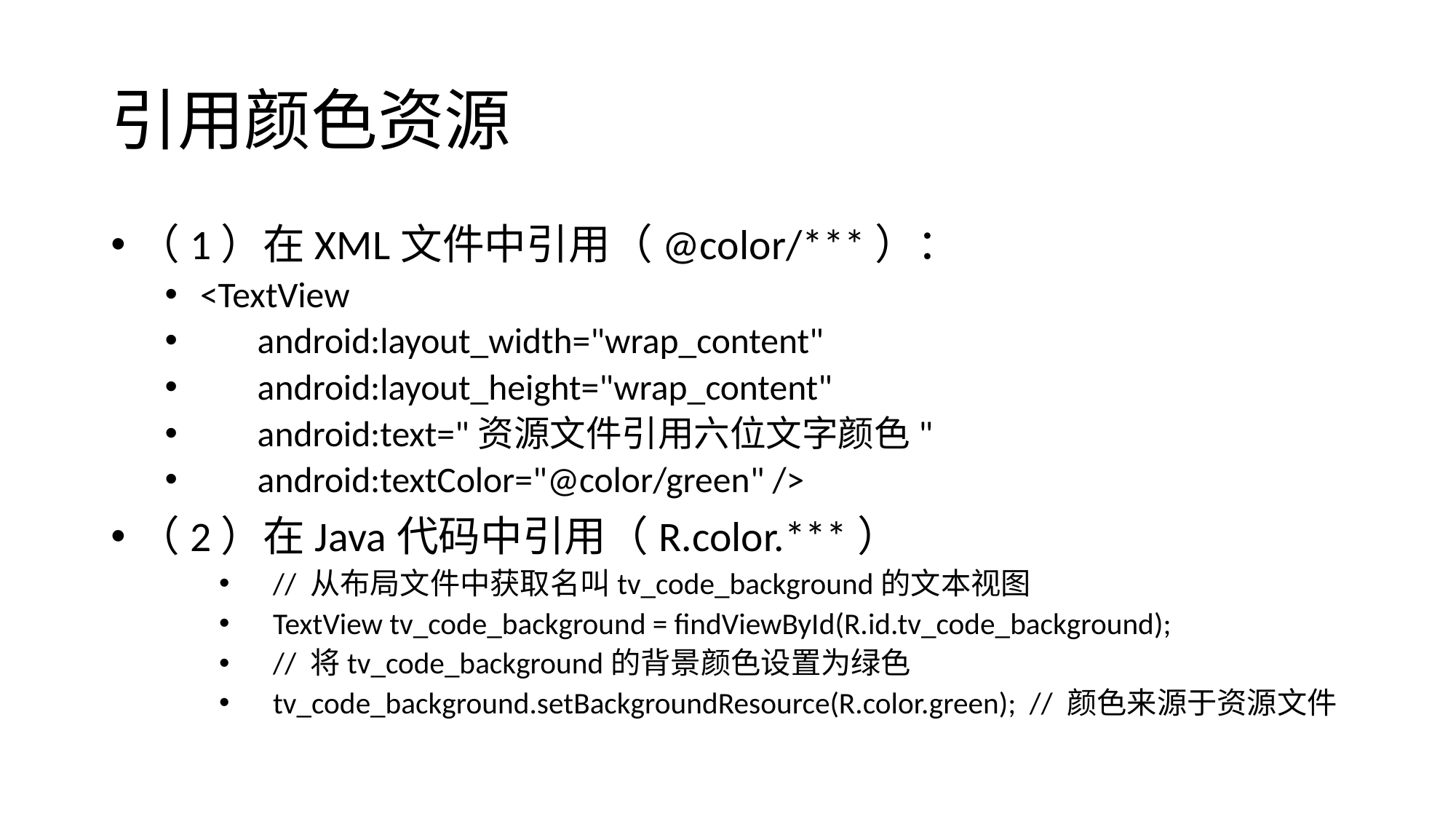

# 引用颜色资源
（1）在XML文件中引用（@color/***）：
 <TextView
        android:layout_width="wrap_content"
        android:layout_height="wrap_content"
        android:text="资源文件引用六位文字颜色"
        android:textColor="@color/green" />
（2）在Java代码中引用（R.color.***）
    // 从布局文件中获取名叫tv_code_background的文本视图
    TextView tv_code_background = findViewById(R.id.tv_code_background);
    // 将tv_code_background的背景颜色设置为绿色
    tv_code_background.setBackgroundResource(R.color.green);  // 颜色来源于资源文件